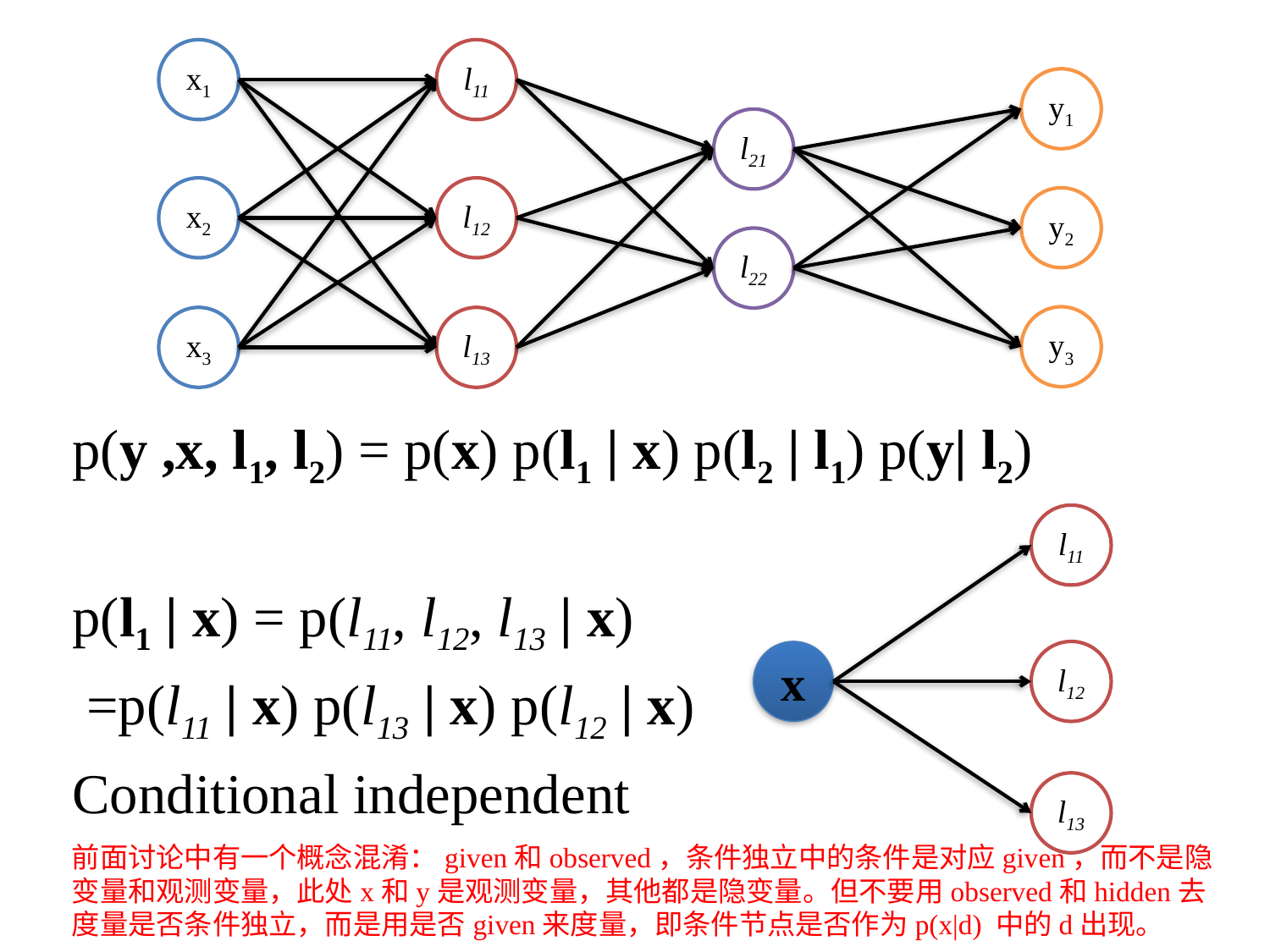

x1
l11
y1
l21
x2
l12
y2
l22
y3
x3
l13
p(y ,x, l1, l2) = p(x) p(l1 | x) p(l2 | l1) p(y| l2)

p(l1 | x) = p(l11, l12, l13 | x)
 =p(l11 | x) p(l13 | x) p(l12 | x)
Conditional independent
l11
x
l12
l13
前面讨论中有一个概念混淆：given和observed，条件独立中的条件是对应given，而不是隐变量和观测变量，此处x和y是观测变量，其他都是隐变量。但不要用observed和hidden去度量是否条件独立，而是用是否given来度量，即条件节点是否作为p(x|d) 中的d出现。